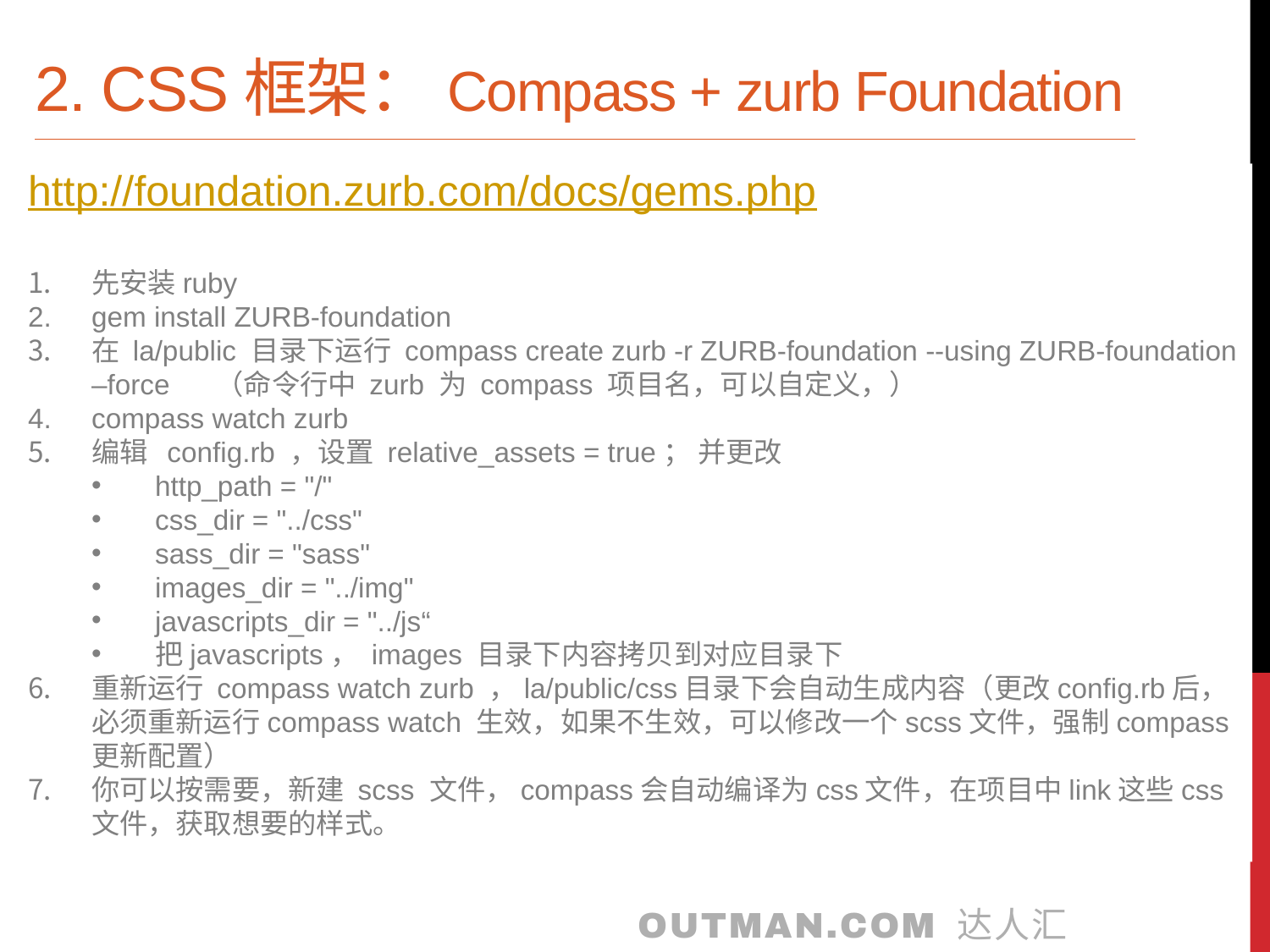

2. CSS框架：Compass + zurb Foundation
http://foundation.zurb.com/docs/gems.php

先安装ruby
gem install ZURB-foundation
在 la/public 目录下运行 compass create zurb -r ZURB-foundation --using ZURB-foundation –force     （命令行中 zurb 为 compass 项目名，可以自定义，）
compass watch zurb
编辑  config.rb ，设置 relative_assets = true； 并更改
http_path = "/"
css_dir = "../css"
sass_dir = "sass"
images_dir = "../img"
javascripts_dir = "../js“
把javascripts， images 目录下内容拷贝到对应目录下
重新运行 compass watch zurb ，la/public/css目录下会自动生成内容（更改config.rb后，必须重新运行compass watch 生效，如果不生效，可以修改一个scss文件，强制compass更新配置）
你可以按需要，新建 scss 文件，compass会自动编译为css文件，在项目中link这些css文件，获取想要的样式。
Outman.com 达人汇